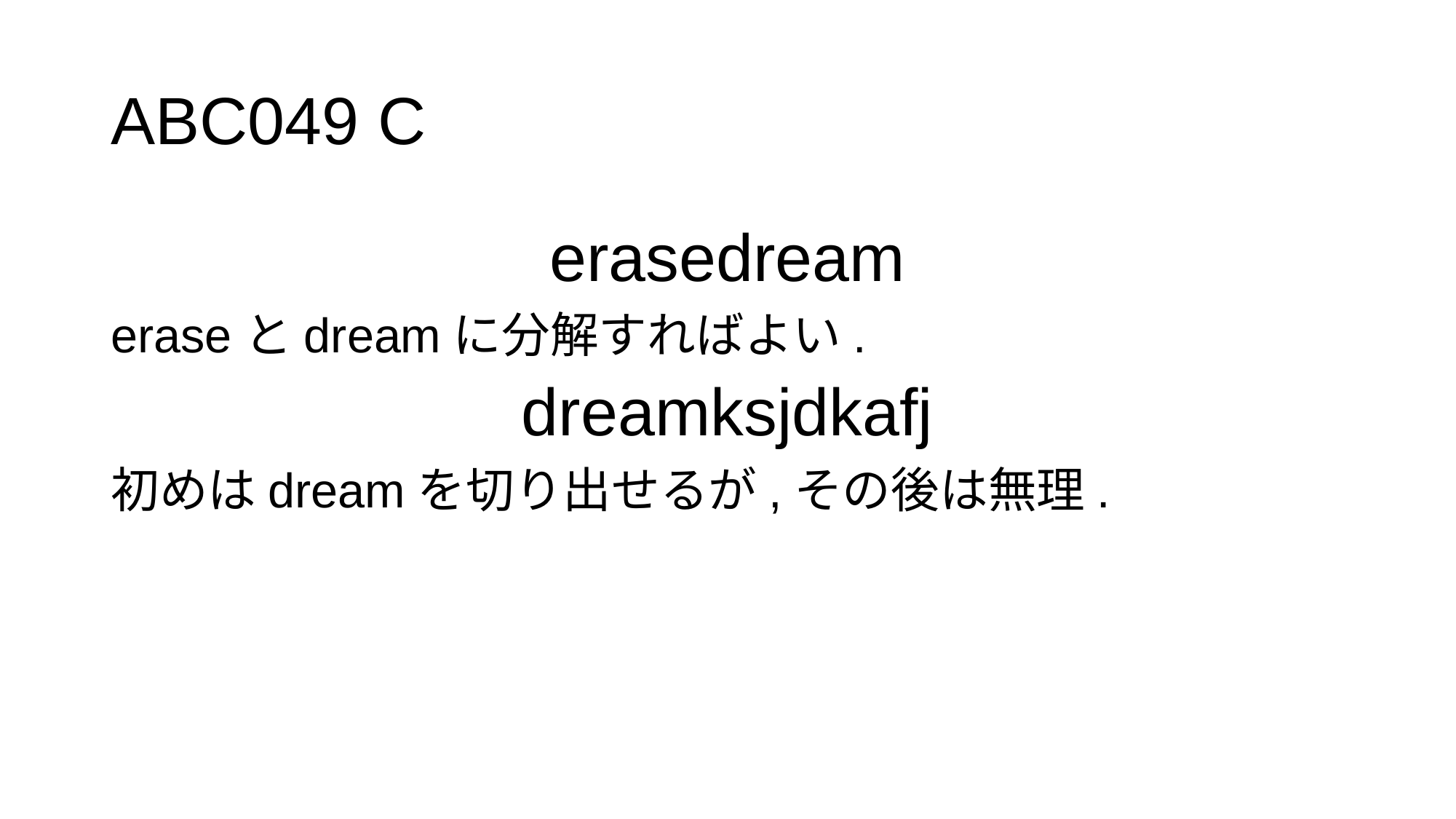

# ABC049 C
erasedream
eraseとdreamに分解すればよい.
dreamksjdkafj
初めはdreamを切り出せるが,その後は無理.